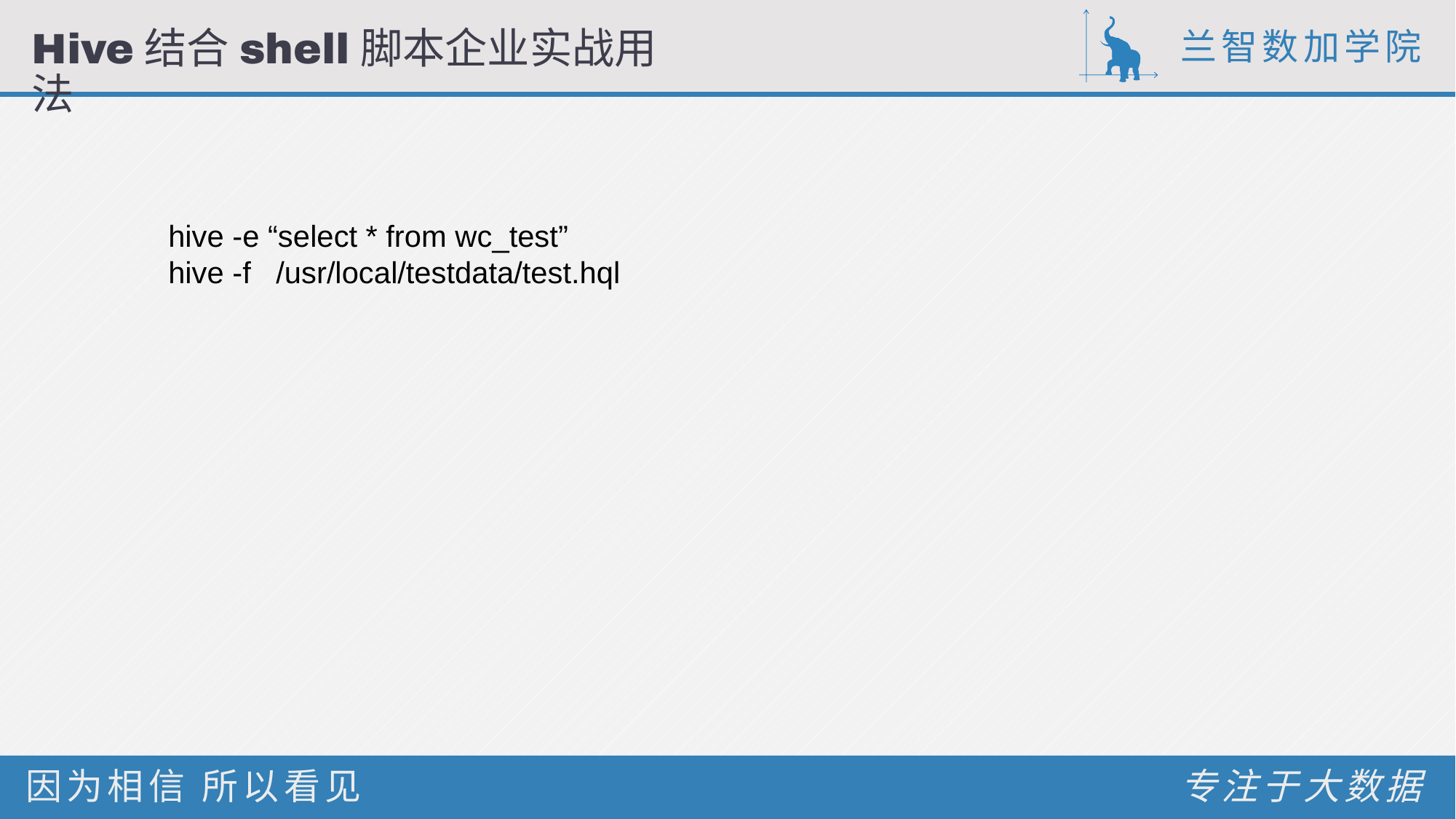

# Hive结合shell脚本企业实战用法
hive -e “select * from wc_test”
hive -f   /usr/local/testdata/test.hql